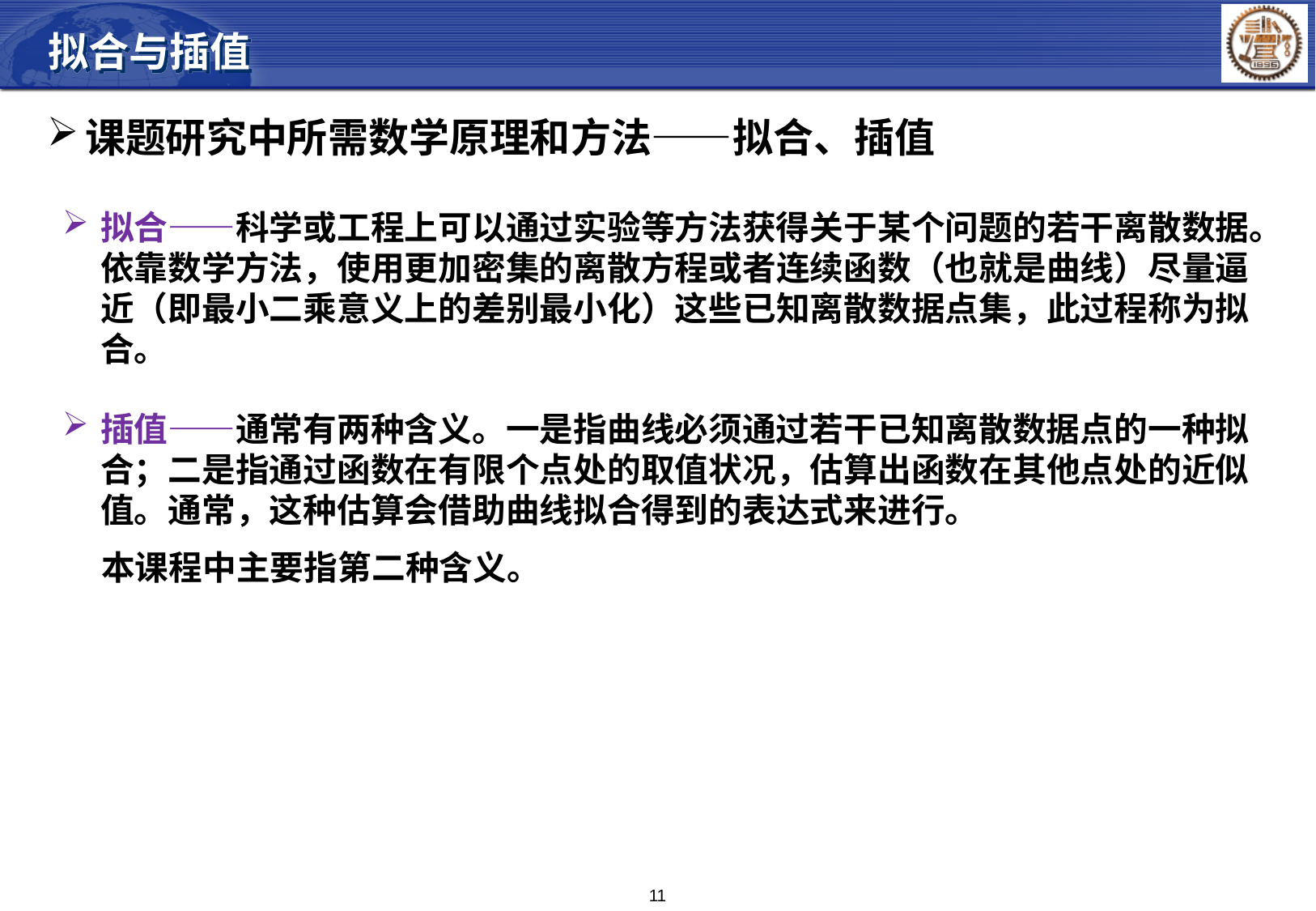

拟合与插值
课题研究中所需数学原理和方法——拟合、插值
拟合——科学或工程上可以通过实验等方法获得关于某个问题的若干离散数据。依靠数学方法，使用更加密集的离散方程或者连续函数（也就是曲线）尽量逼近（即最小二乘意义上的差别最小化）这些已知离散数据点集，此过程称为拟合。
插值——通常有两种含义。一是指曲线必须通过若干已知离散数据点的一种拟合；二是指通过函数在有限个点处的取值状况，估算出函数在其他点处的近似值。通常，这种估算会借助曲线拟合得到的表达式来进行。
    本课程中主要指第二种含义。
11